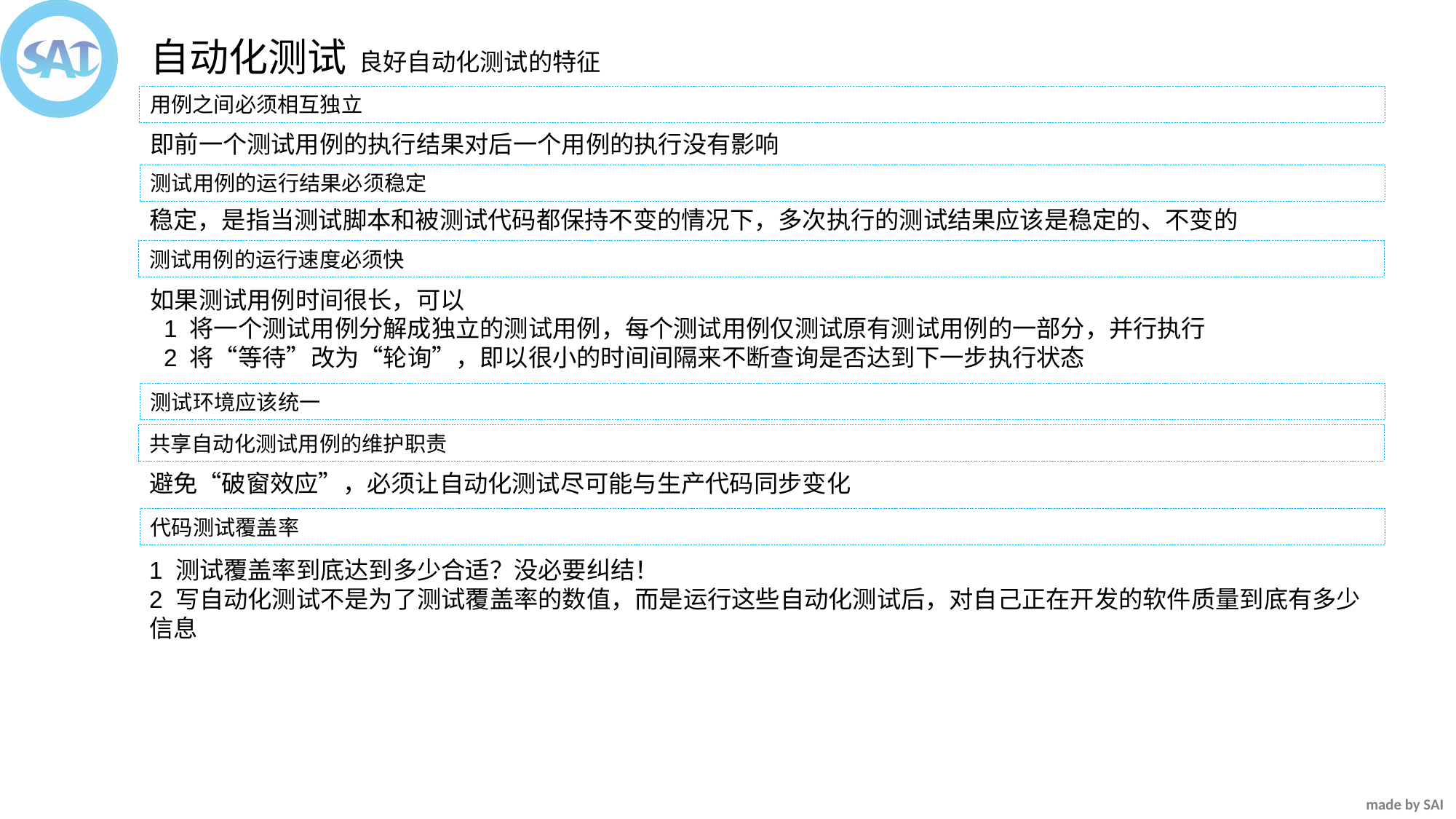

自动化测试
良好自动化测试的特征
用例之间必须相互独立
即前一个测试用例的执行结果对后一个用例的执行没有影响
测试用例的运行结果必须稳定
稳定，是指当测试脚本和被测试代码都保持不变的情况下，多次执行的测试结果应该是稳定的、不变的
测试用例的运行速度必须快
如果测试用例时间很长，可以
  1 将一个测试用例分解成独立的测试用例，每个测试用例仅测试原有测试用例的一部分，并行执行
  2 将“等待”改为“轮询”，即以很小的时间间隔来不断查询是否达到下一步执行状态
测试环境应该统一
共享自动化测试用例的维护职责
避免“破窗效应”，必须让自动化测试尽可能与生产代码同步变化
代码测试覆盖率
1 测试覆盖率到底达到多少合适？没必要纠结！
2 写自动化测试不是为了测试覆盖率的数值，而是运行这些自动化测试后，对自己正在开发的软件质量到底有多少信息